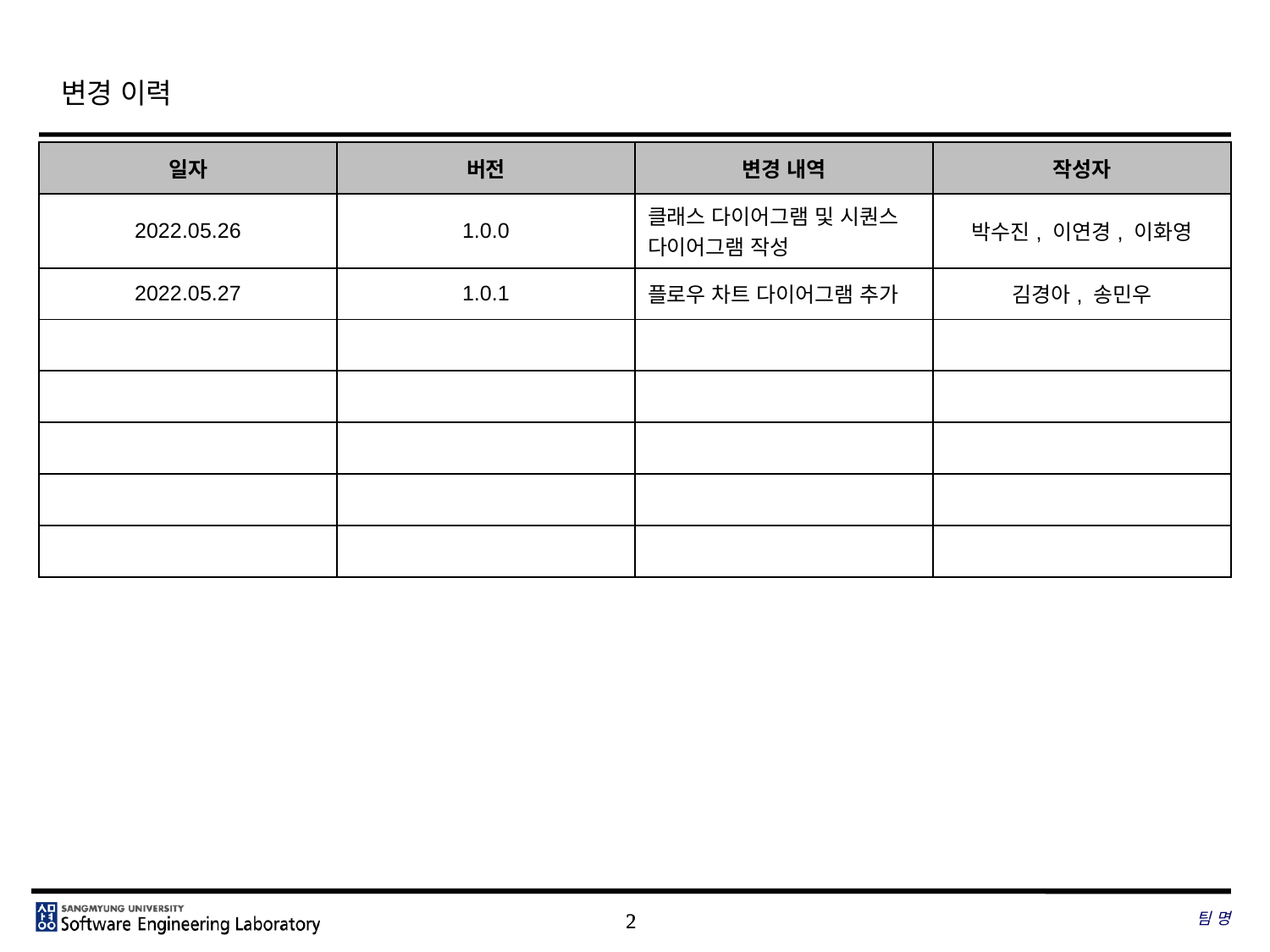

# 변경 이력
| 일자 | 버전 | 변경 내역 | 작성자 |
| --- | --- | --- | --- |
| 2022.05.26 | 1.0.0 | 클래스 다이어그램 및 시퀀스 다이어그램 작성 | 박수진, 이연경, 이화영 |
| 2022.05.27 | 1.0.1 | 플로우 차트 다이어그램 추가 | 김경아, 송민우 |
|  |  |  |  |
|  |  |  |  |
|  |  |  |  |
|  |  |  |  |
|  |  |  |  |
팀 명